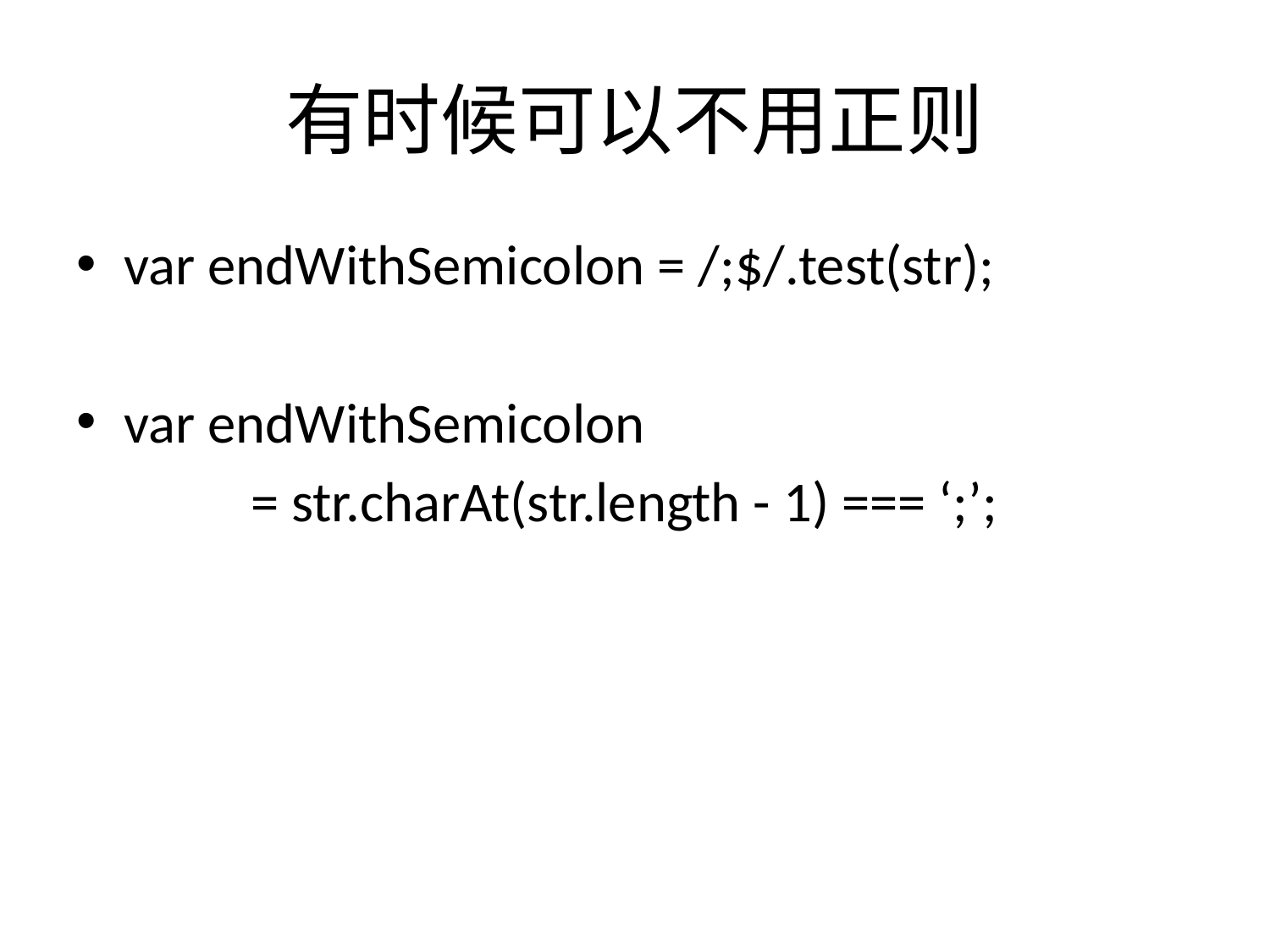

# 有时候可以不用正则
var endWithSemicolon = /;$/.test(str);

var endWithSemicolon
		= str.charAt(str.length - 1) === ‘;’;